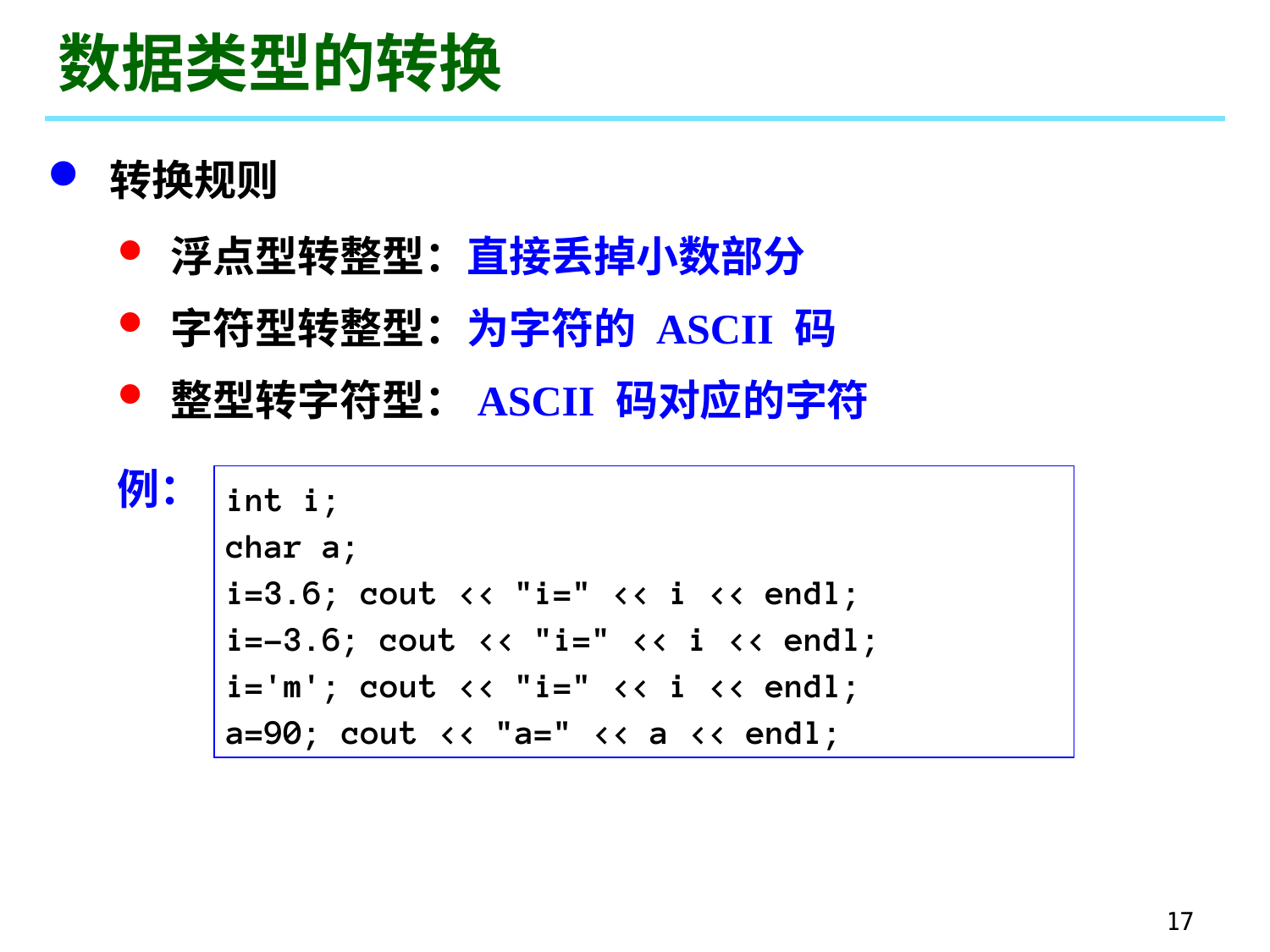

# 数据类型的转换
 转换规则
 浮点型转整型：直接丢掉小数部分
 字符型转整型：为字符的 ASCII 码
 整型转字符型：ASCII 码对应的字符
例：
int i;
char a;
i=3.6; cout << "i=" << i << endl;
i=-3.6; cout << "i=" << i << endl;
i='m'; cout << "i=" << i << endl;
a=90; cout << "a=" << a << endl;
17